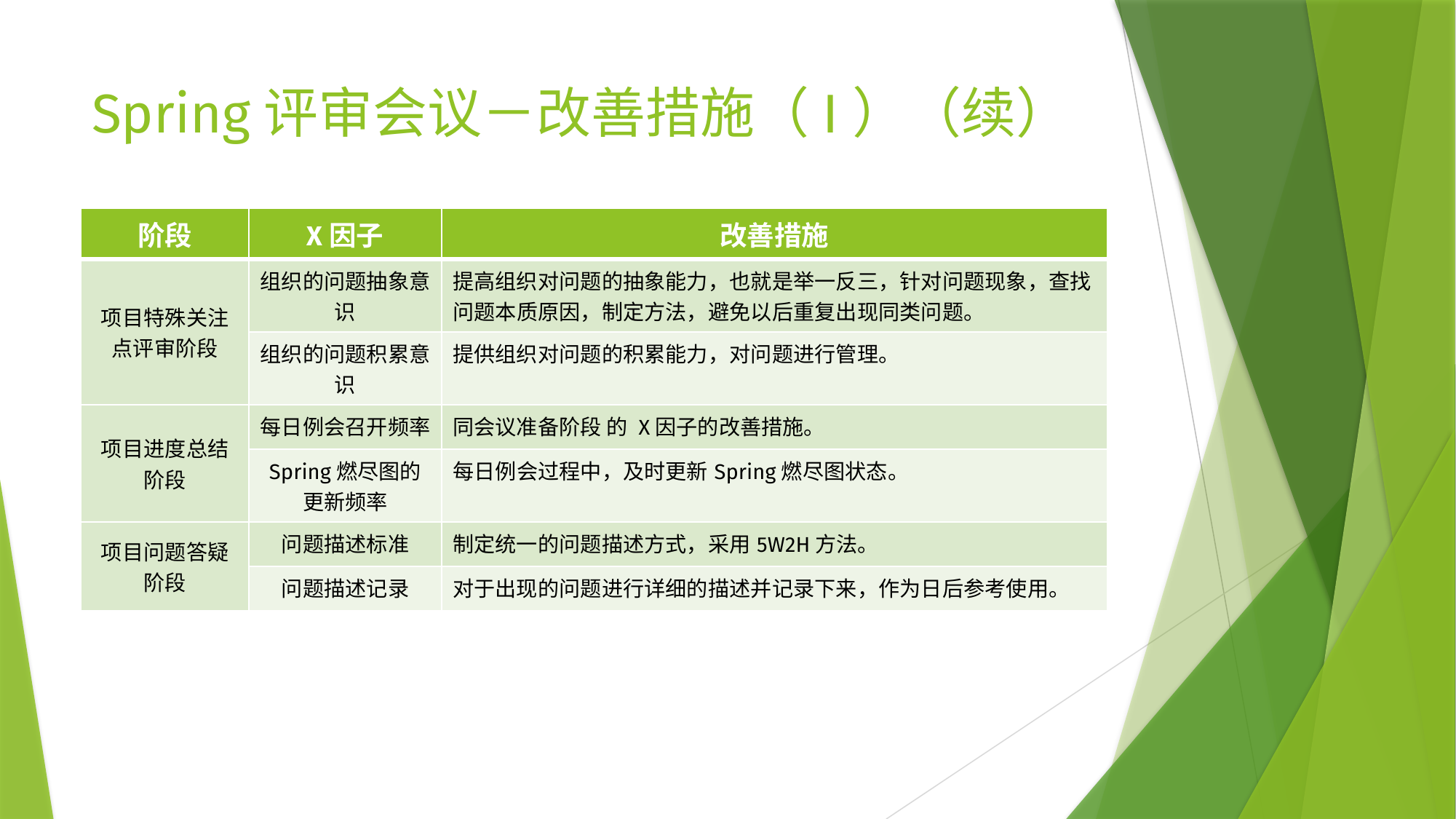

# Spring评审会议－改善措施（I）（续）
| 阶段 | X因子 | 改善措施 |
| --- | --- | --- |
| 项目特殊关注点评审阶段 | 组织的问题抽象意识 | 提高组织对问题的抽象能力，也就是举一反三，针对问题现象，查找问题本质原因，制定方法，避免以后重复出现同类问题。 |
|  | 组织的问题积累意识 | 提供组织对问题的积累能力，对问题进行管理。 |
| 项目进度总结阶段 | 每日例会召开频率 | 同会议准备阶段 的 X因子的改善措施。 |
|  | Spring燃尽图的更新频率 | 每日例会过程中，及时更新Spring燃尽图状态。 |
| 项目问题答疑阶段 | 问题描述标准 | 制定统一的问题描述方式，采用5W2H方法。 |
|  | 问题描述记录 | 对于出现的问题进行详细的描述并记录下来，作为日后参考使用。 |